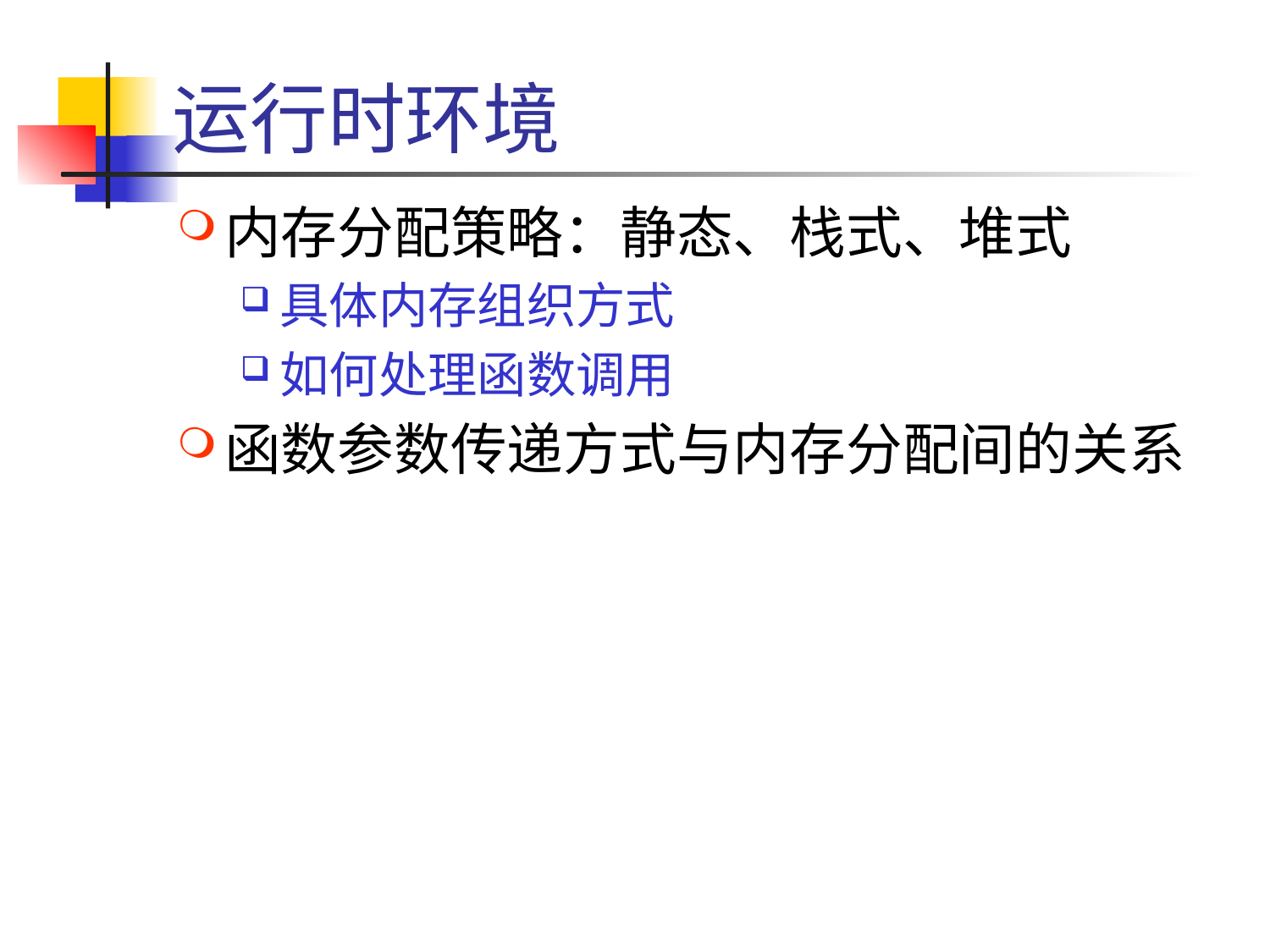

# 运行时环境
内存分配策略：静态、栈式、堆式
具体内存组织方式
如何处理函数调用
函数参数传递方式与内存分配间的关系